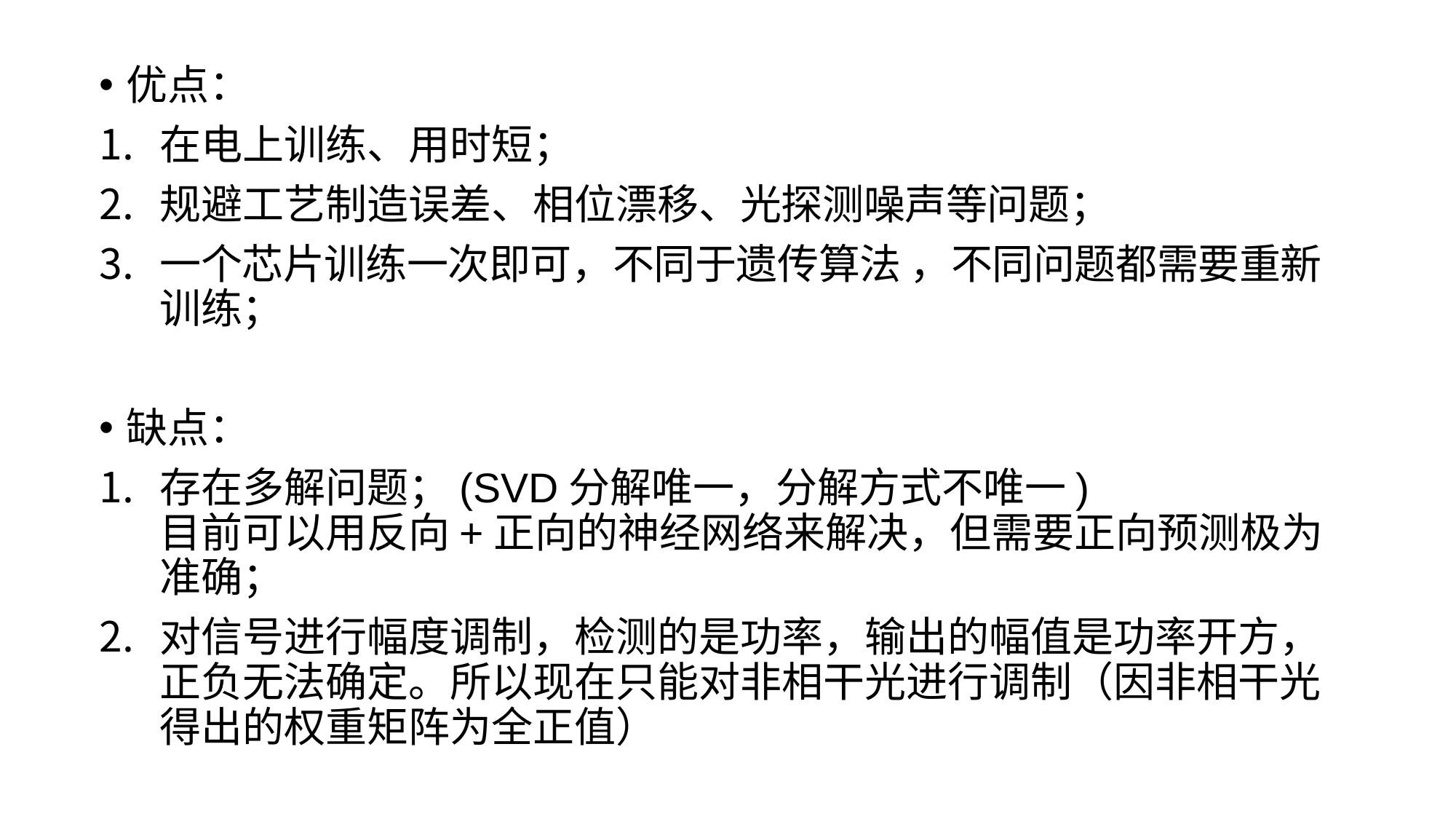

优点：
在电上训练、用时短；
规避工艺制造误差、相位漂移、光探测噪声等问题；
一个芯片训练一次即可，不同于遗传算法 ，不同问题都需要重新训练；

缺点：
存在多解问题；(SVD分解唯一，分解方式不唯一)
目前可以用反向+正向的神经网络来解决，但需要正向预测极为准确；
对信号进行幅度调制，检测的是功率，输出的幅值是功率开方，正负无法确定。所以现在只能对非相干光进行调制（因非相干光得出的权重矩阵为全正值）